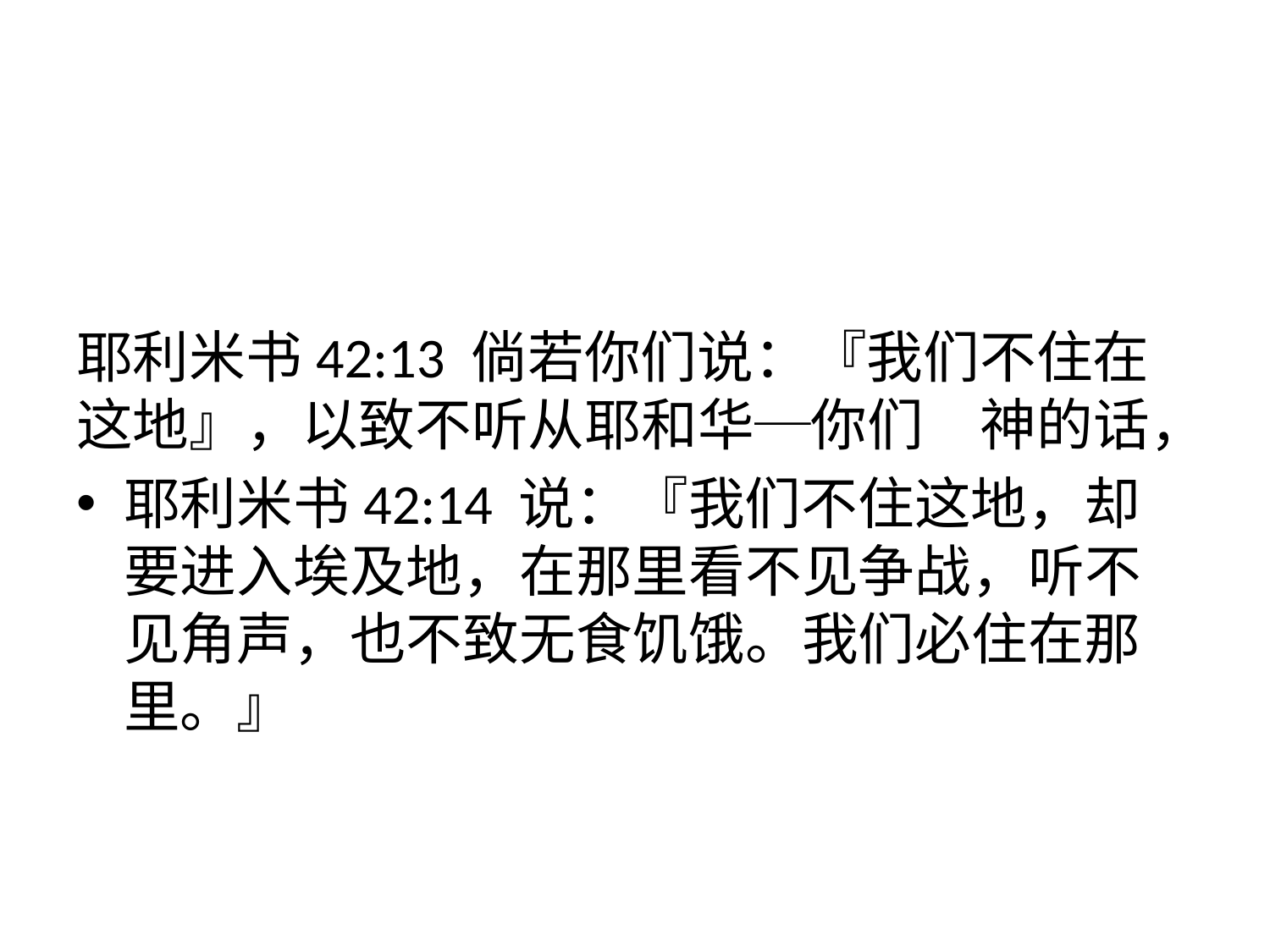

#

耶利米书42:13 倘若你们说：『我们不住在这地』，以致不听从耶和华─你们　神的话，
耶利米书42:14 说：『我们不住这地，却要进入埃及地，在那里看不见争战，听不见角声，也不致无食饥饿。我们必住在那里。』